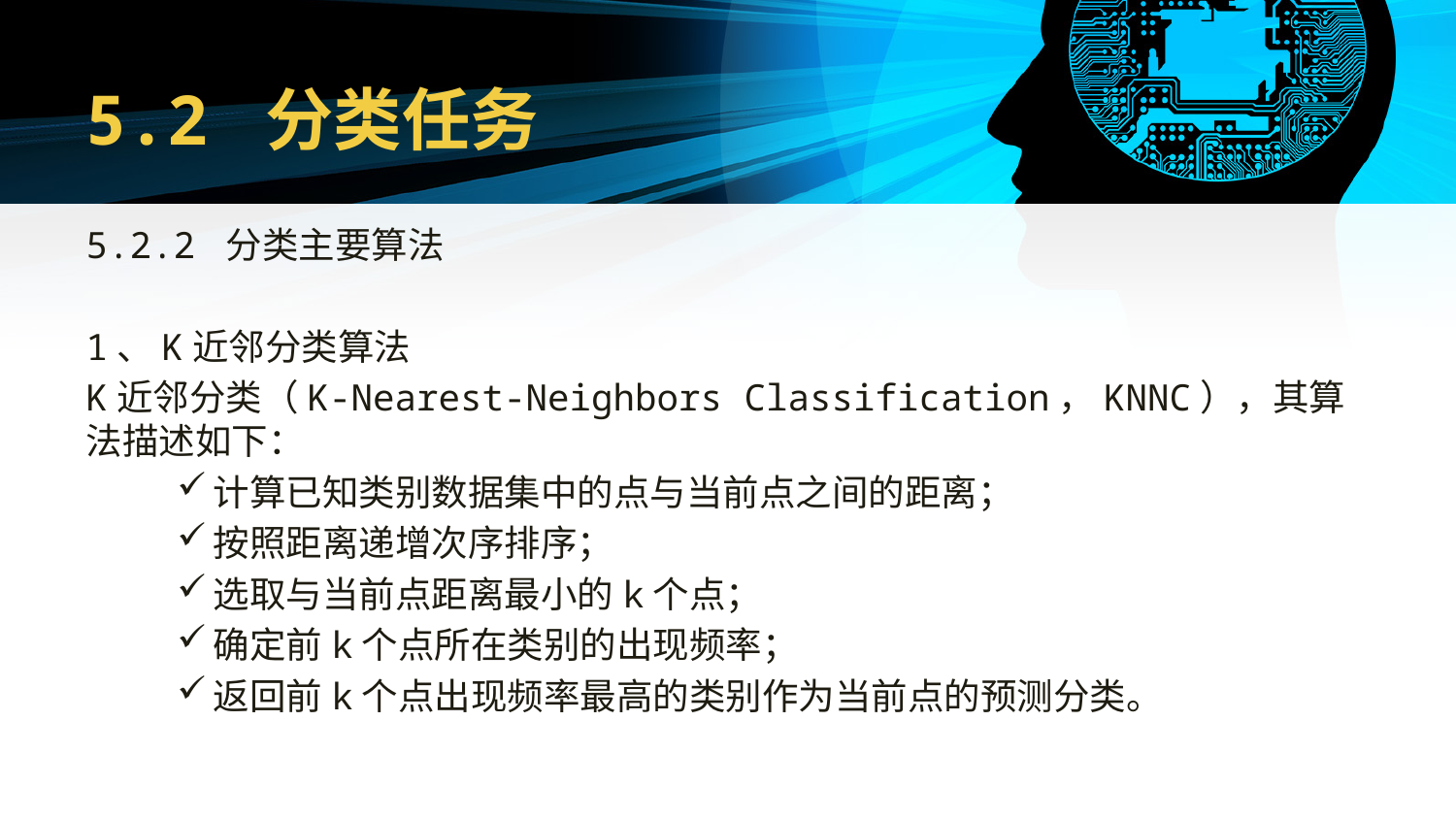

# 5.2 分类任务
5.2.2 分类主要算法

1、K近邻分类算法
K近邻分类（K-Nearest-Neighbors Classification，KNNC），其算法描述如下：
计算已知类别数据集中的点与当前点之间的距离；
按照距离递增次序排序；
选取与当前点距离最小的k个点；
确定前k个点所在类别的出现频率；
返回前k个点出现频率最高的类别作为当前点的预测分类。